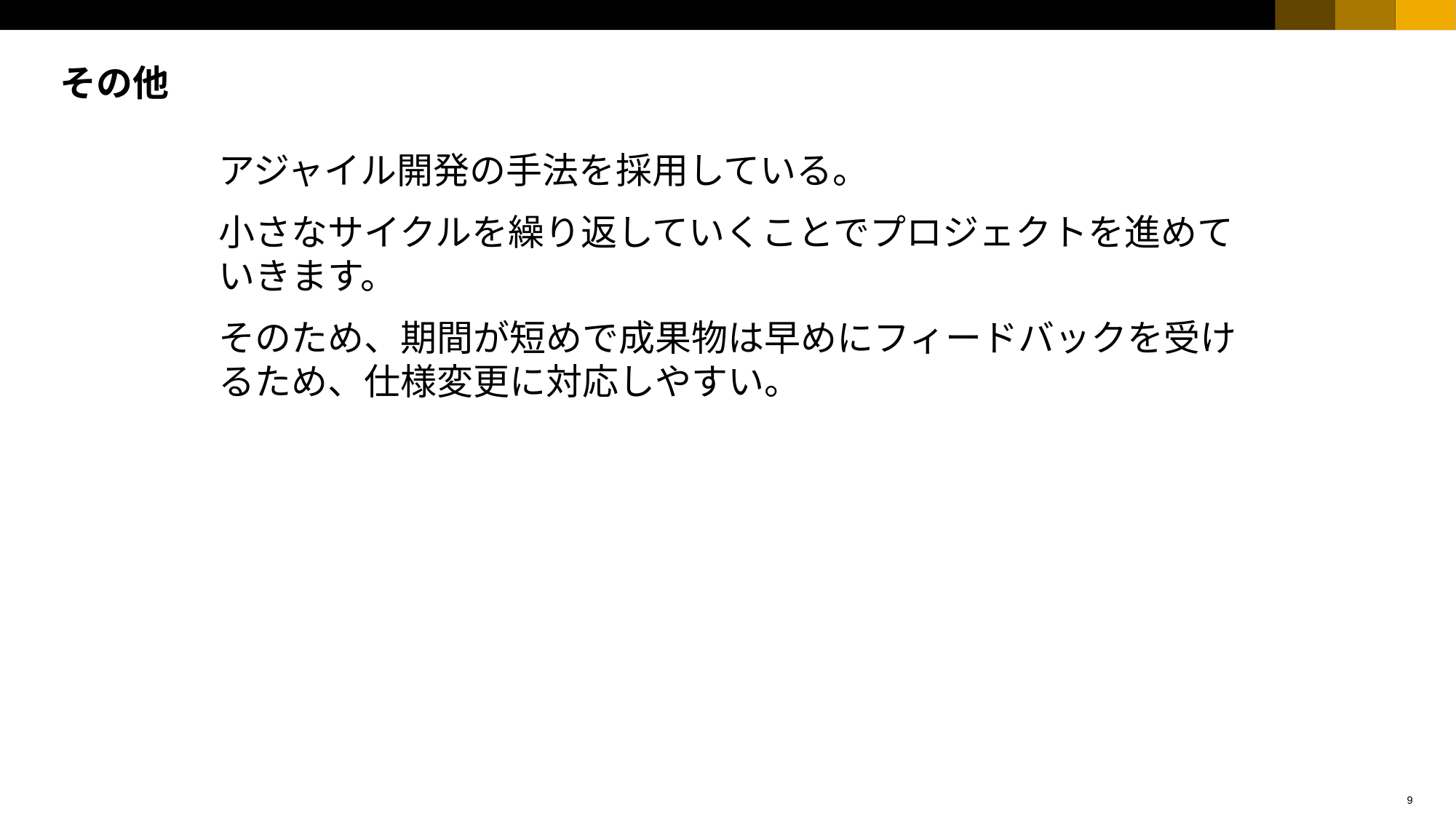

# その他
アジャイル開発の手法を採用している。
小さなサイクルを繰り返していくことでプロジェクトを進めていきます。
そのため、期間が短めで成果物は早めにフィードバックを受けるため、仕様変更に対応しやすい。